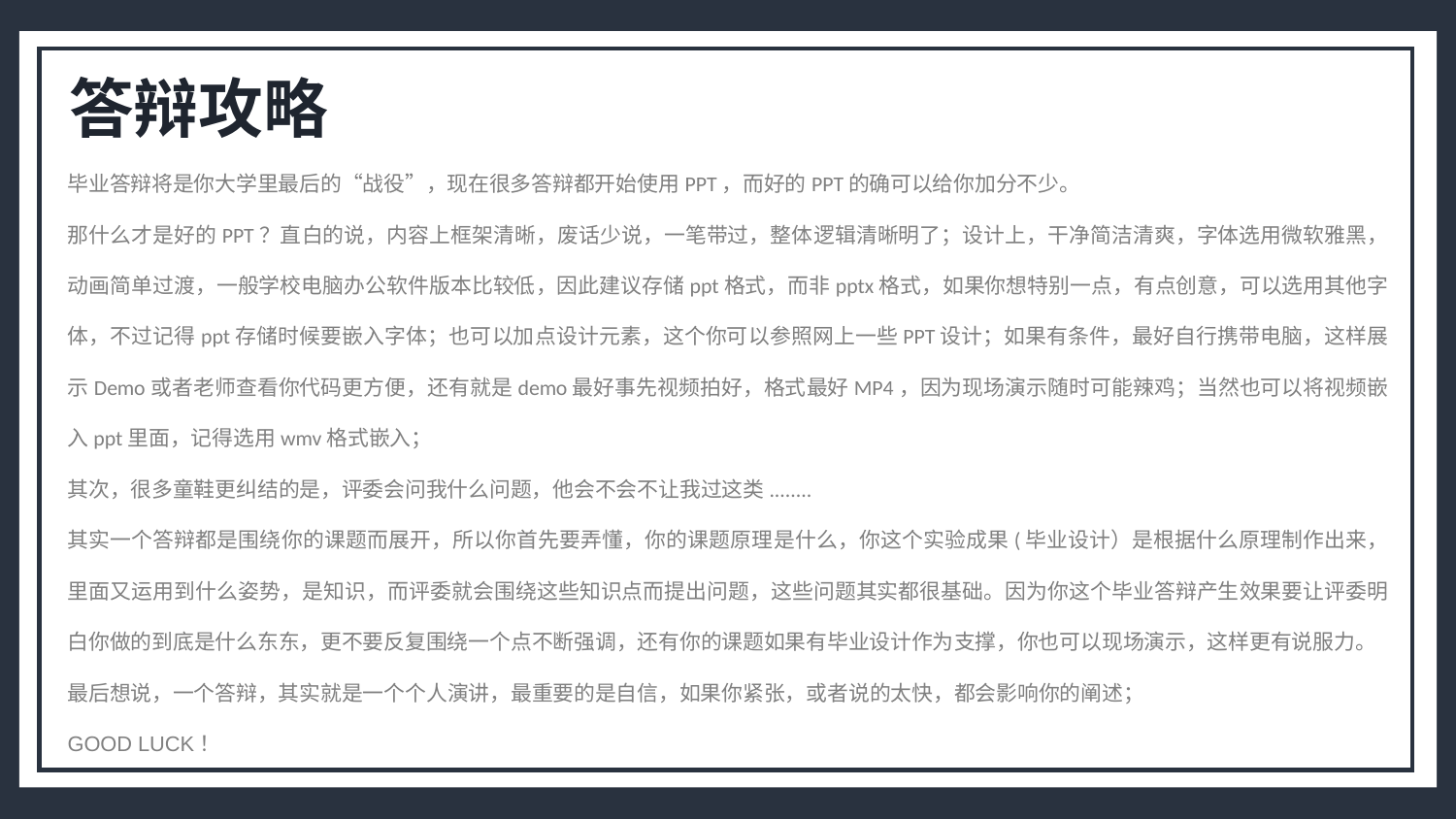

答辩攻略
毕业答辩将是你大学里最后的“战役”，现在很多答辩都开始使用PPT，而好的PPT的确可以给你加分不少。
那什么才是好的PPT？直白的说，内容上框架清晰，废话少说，一笔带过，整体逻辑清晰明了；设计上，干净简洁清爽，字体选用微软雅黑，动画简单过渡，一般学校电脑办公软件版本比较低，因此建议存储ppt格式，而非pptx格式，如果你想特别一点，有点创意，可以选用其他字体，不过记得ppt存储时候要嵌入字体；也可以加点设计元素，这个你可以参照网上一些PPT设计；如果有条件，最好自行携带电脑，这样展示Demo或者老师查看你代码更方便，还有就是demo最好事先视频拍好，格式最好MP4，因为现场演示随时可能辣鸡；当然也可以将视频嵌入ppt里面，记得选用wmv格式嵌入；
其次，很多童鞋更纠结的是，评委会问我什么问题，他会不会不让我过这类........
其实一个答辩都是围绕你的课题而展开，所以你首先要弄懂，你的课题原理是什么，你这个实验成果(毕业设计）是根据什么原理制作出来，里面又运用到什么姿势，是知识，而评委就会围绕这些知识点而提出问题，这些问题其实都很基础。因为你这个毕业答辩产生效果要让评委明白你做的到底是什么东东，更不要反复围绕一个点不断强调，还有你的课题如果有毕业设计作为支撑，你也可以现场演示，这样更有说服力。
最后想说，一个答辩，其实就是一个个人演讲，最重要的是自信，如果你紧张，或者说的太快，都会影响你的阐述；
GOOD LUCK！